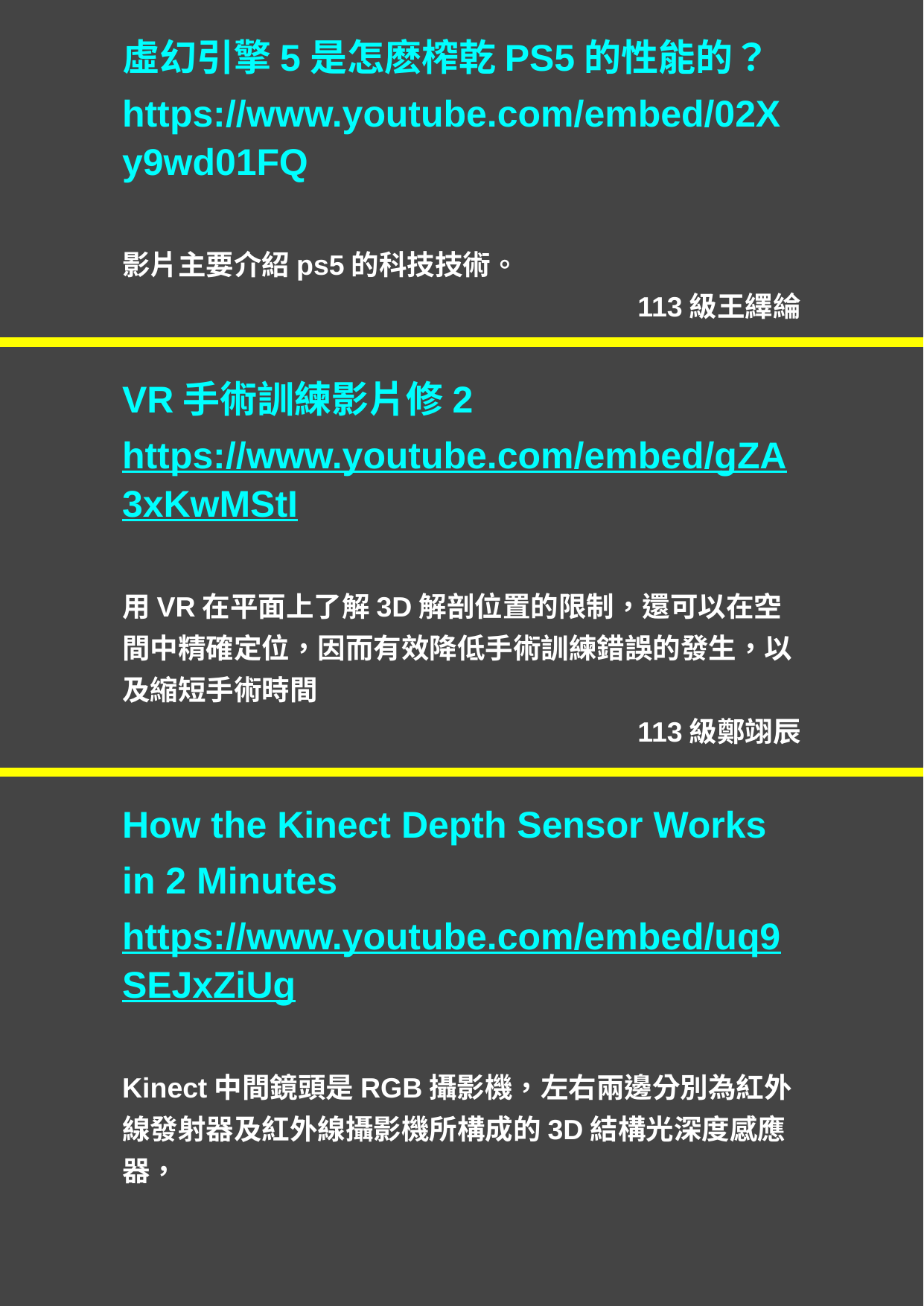

虛幻引擎5是怎麽榨乾PS5的性能的？
https://www.youtube.com/embed/02Xy9wd01FQ

影片主要介紹ps5的科技技術。
113級王繹綸

VR手術訓練影片修2
https://www.youtube.com/embed/gZA3xKwMStI

用VR在平面上了解3D解剖位置的限制，還可以在空間中精確定位，因而有效降低手術訓練錯誤的發生，以及縮短手術時間
113級鄭翊辰

How the Kinect Depth Sensor Works in 2 Minutes
https://www.youtube.com/embed/uq9SEJxZiUg

Kinect中間鏡頭是RGB攝影機，左右兩邊分別為紅外線發射器及紅外線攝影機所構成的3D結構光深度感應器，